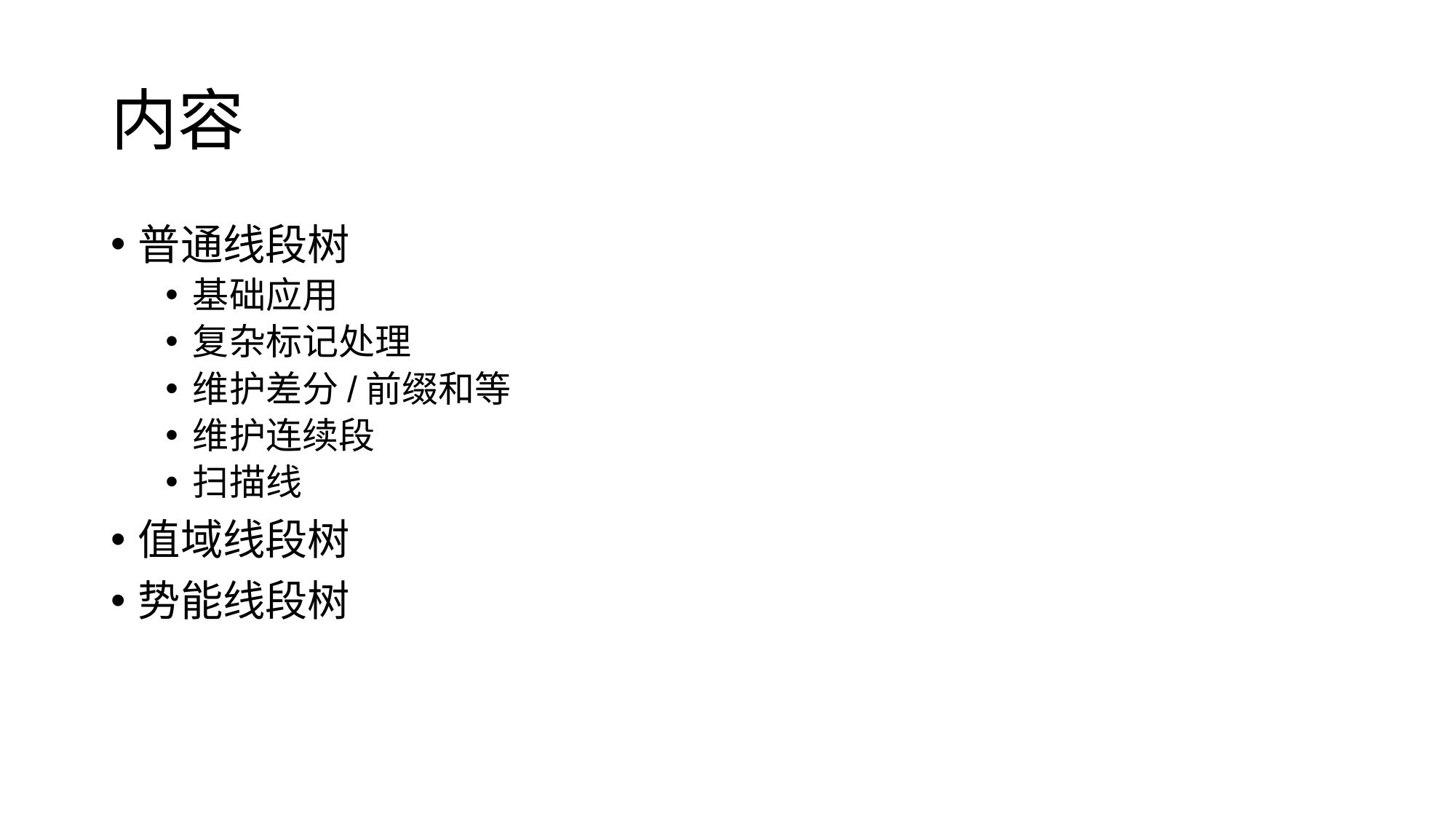

# 内容
普通线段树
基础应用
复杂标记处理
维护差分/前缀和等
维护连续段
扫描线
值域线段树
势能线段树